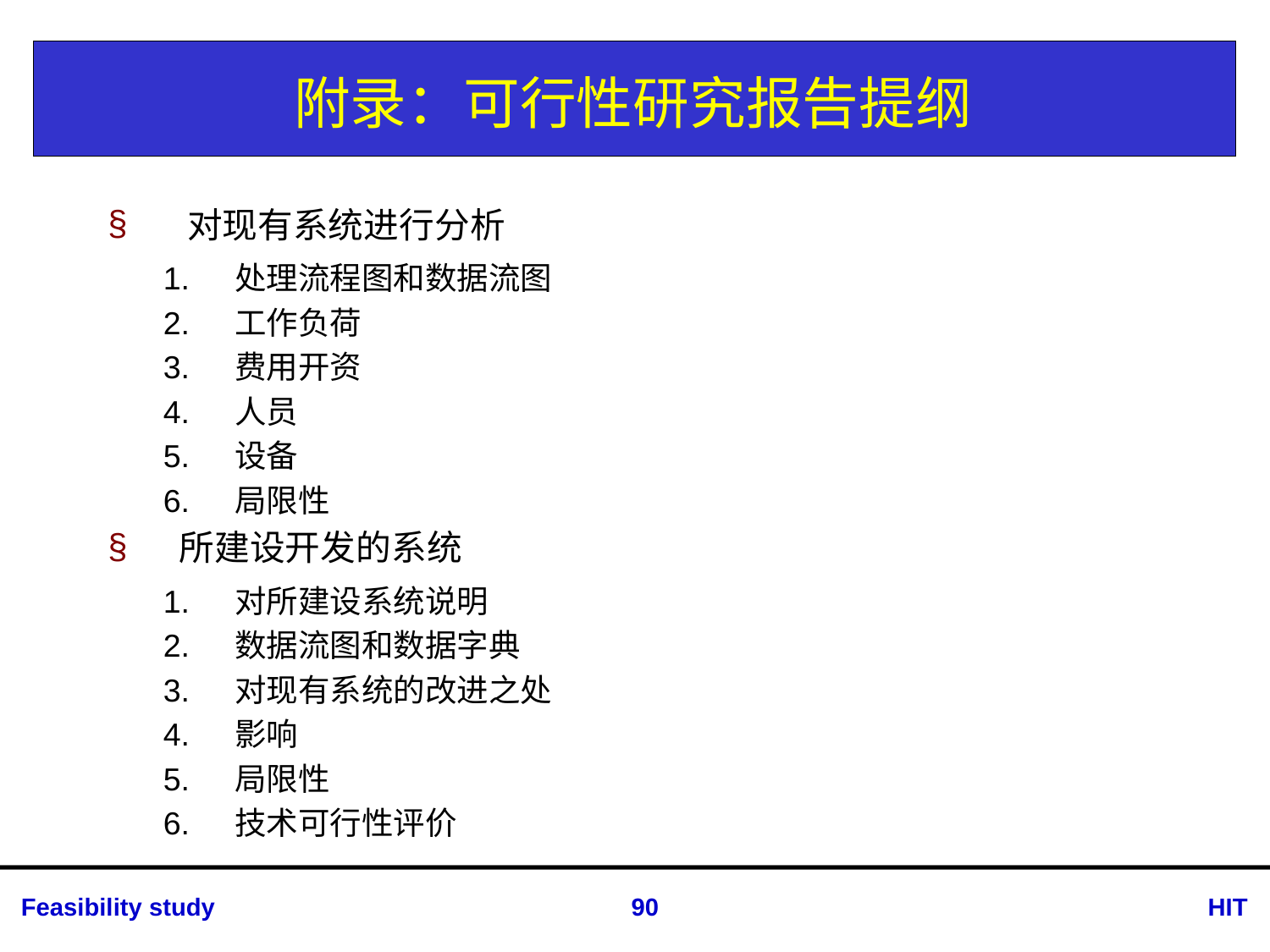

# 附录：可行性研究报告提纲
对现有系统进行分析
处理流程图和数据流图
工作负荷
费用开资
人员
设备
局限性
所建设开发的系统
对所建设系统说明
数据流图和数据字典
对现有系统的改进之处
影响
局限性
技术可行性评价